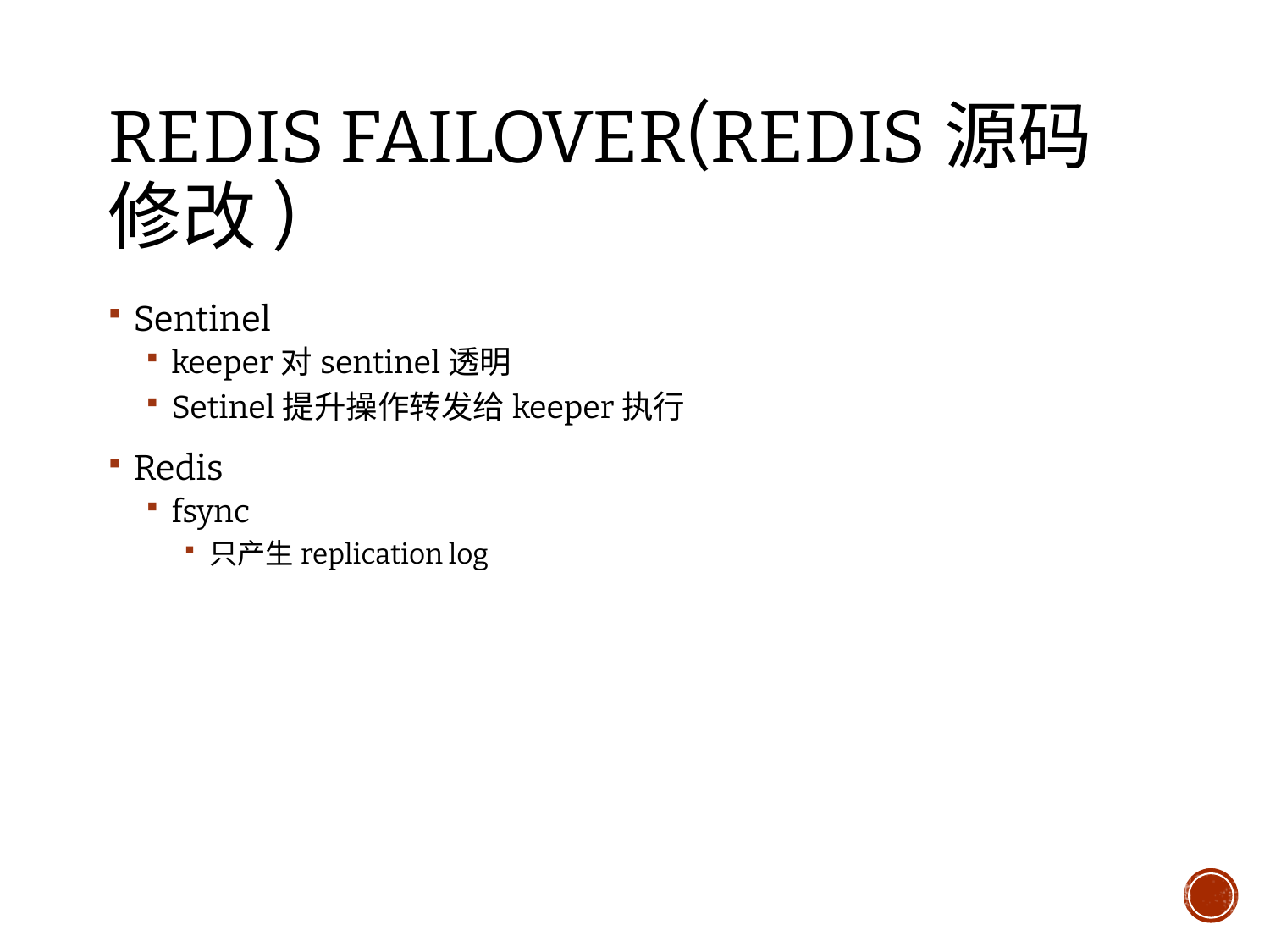

# Redis failover(redis源码修改)
Sentinel
keeper对sentinel透明
Setinel提升操作转发给keeper执行
Redis
fsync
只产生replication log